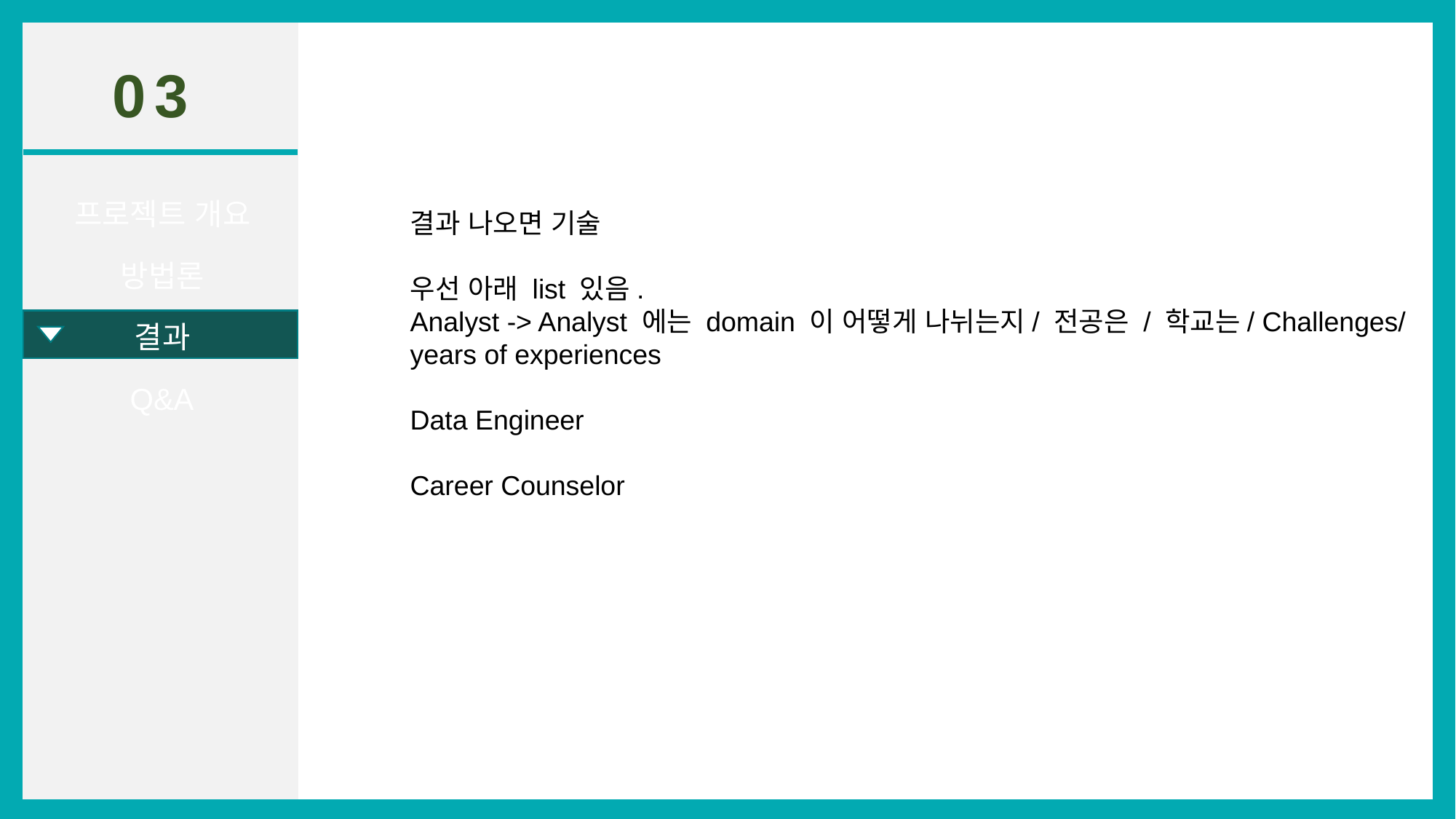

#
결과 나오면 기술

우선 아래 list 있음.
Analyst -> Analyst 에는 domain 이 어떻게 나뉘는지/ 전공은 / 학교는/ Challenges/ years of experiences

Data Engineer

Career Counselor